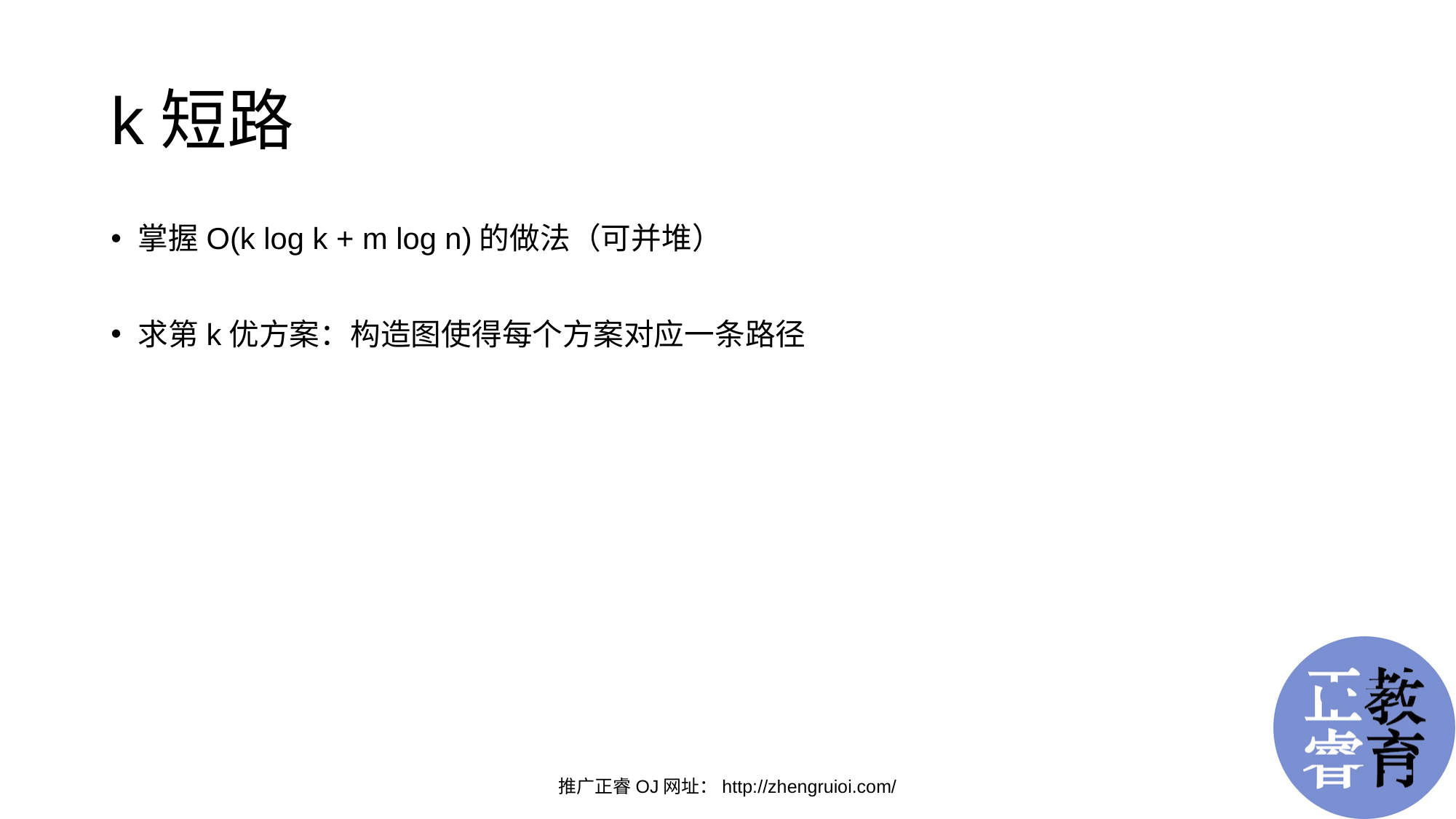

# k短路
掌握O(k log k + m log n)的做法（可并堆）

求第k优方案：构造图使得每个方案对应一条路径